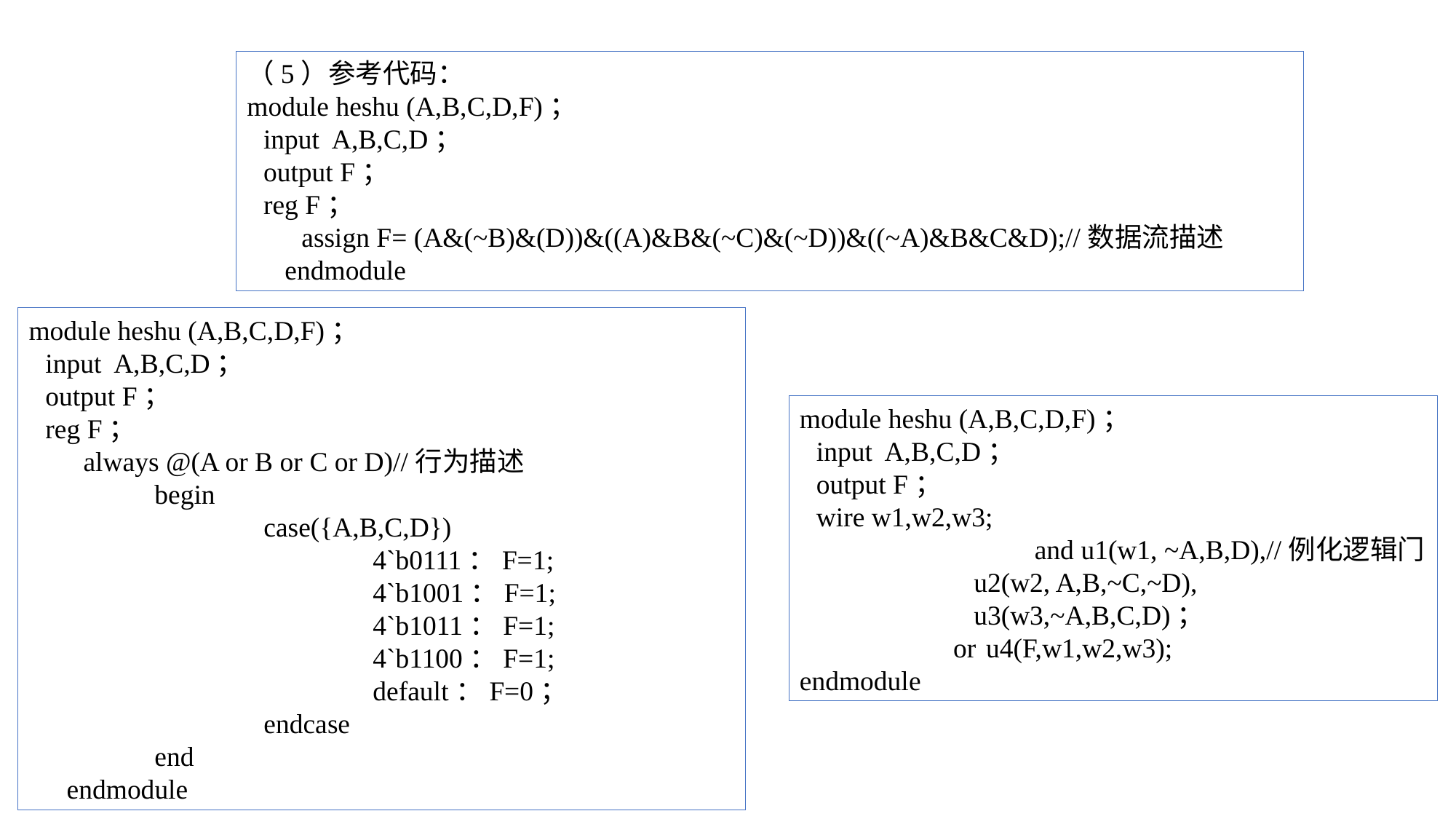

（5）参考代码：
module heshu (A,B,C,D,F)；
input  A,B,C,D；
output F；
reg F；
assign F= (A&(~B)&(D))&((A)&B&(~C)&(~D))&((~A)&B&C&D);//数据流描述
endmodule
module heshu (A,B,C,D,F)；
input  A,B,C,D；
output F；
reg F；
always @(A or B or C or D)//行为描述
	begin
		case({A,B,C,D})
			4`b0111：F=1;
			4`b1001：F=1;
			4`b1011：F=1;
			4`b1100：F=1;
			default：F=0；
		endcase
	end
endmodule
module heshu (A,B,C,D,F)；
input  A,B,C,D；
output F；
wire w1,w2,w3;
		and u1(w1, ~A,B,D),//例化逻辑门
	       u2(w2, A,B,~C,~D),
	       u3(w3,~A,B,C,D)；
	    or  u4(F,w1,w2,w3);
endmodule